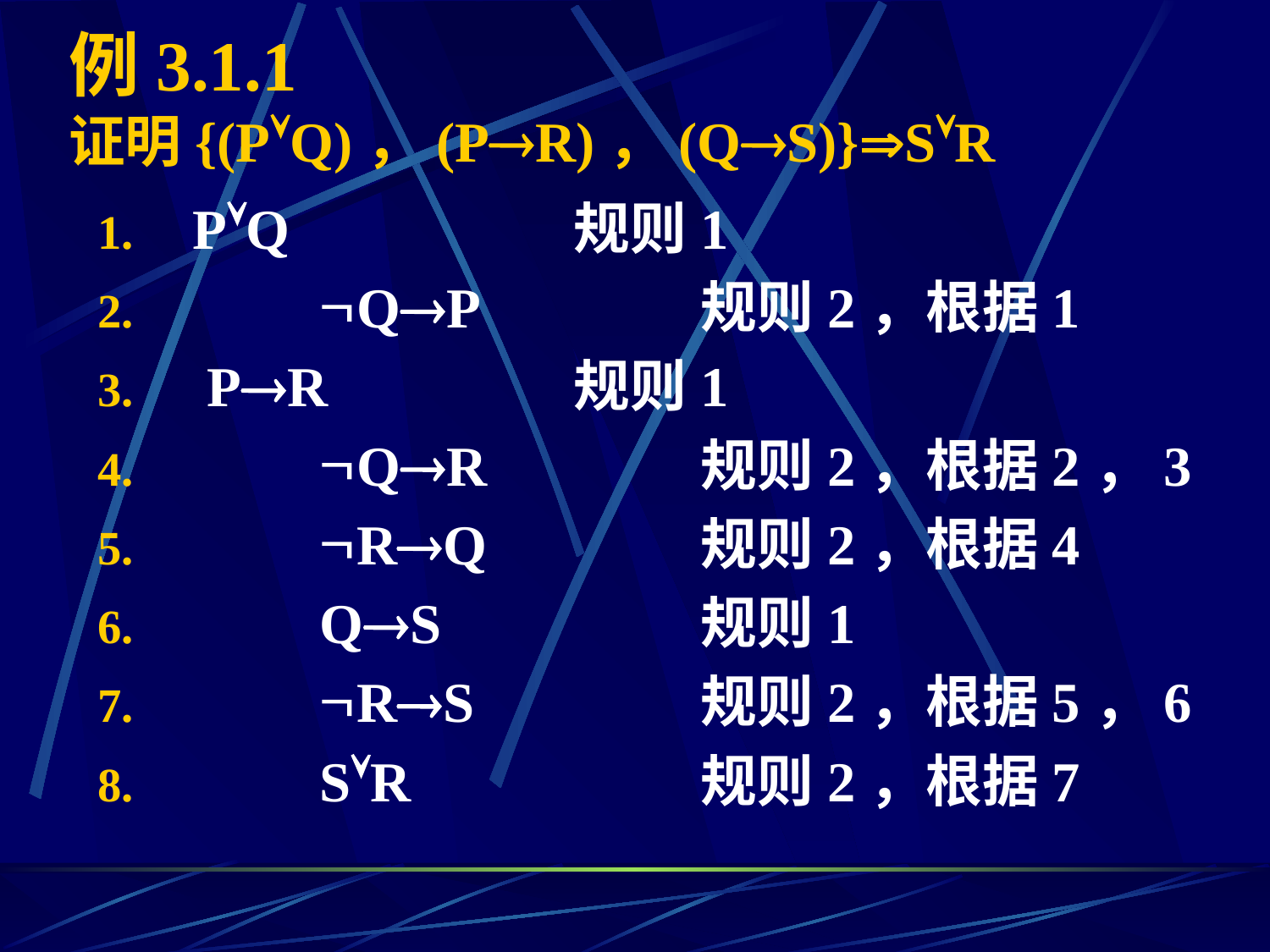

# 例3.1.1 证明{(P∨Q)，(P→R)，(Q→S)}⇒S∨R
P∨Q                	规则1
 	¬Q→P           	规则2，根据1
 P→R              	规则1
 	¬Q→R           	规则2，根据2，3
 	¬R→Q           	规则2，根据4
 	Q→S              	规则1
 	¬R→S           	规则2，根据5，6
 	S∨R               	规则2，根据7
81